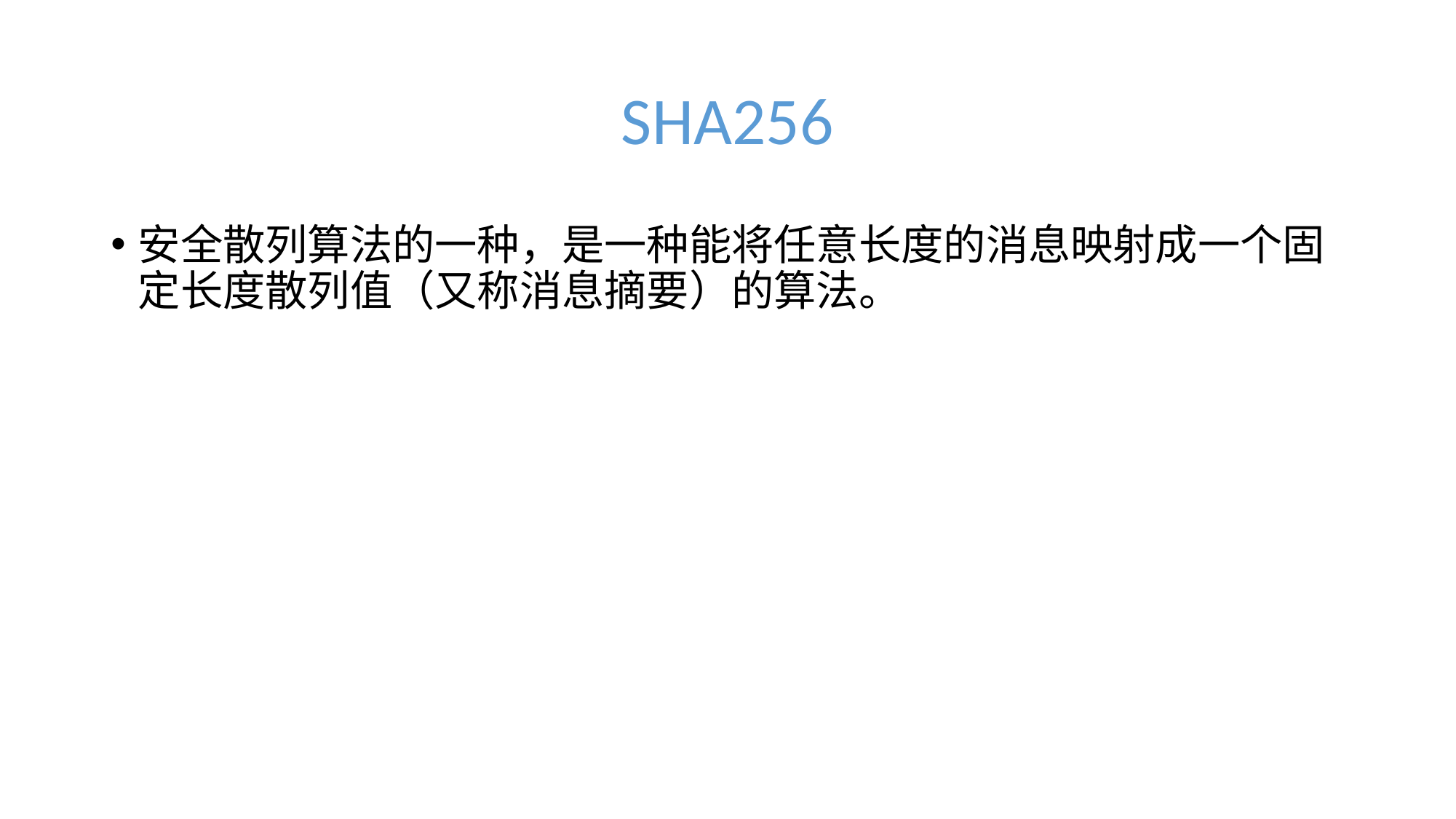

# SHA256
安全散列算法的一种，是一种能将任意长度的消息映射成一个固定长度散列值（又称消息摘要）的算法。